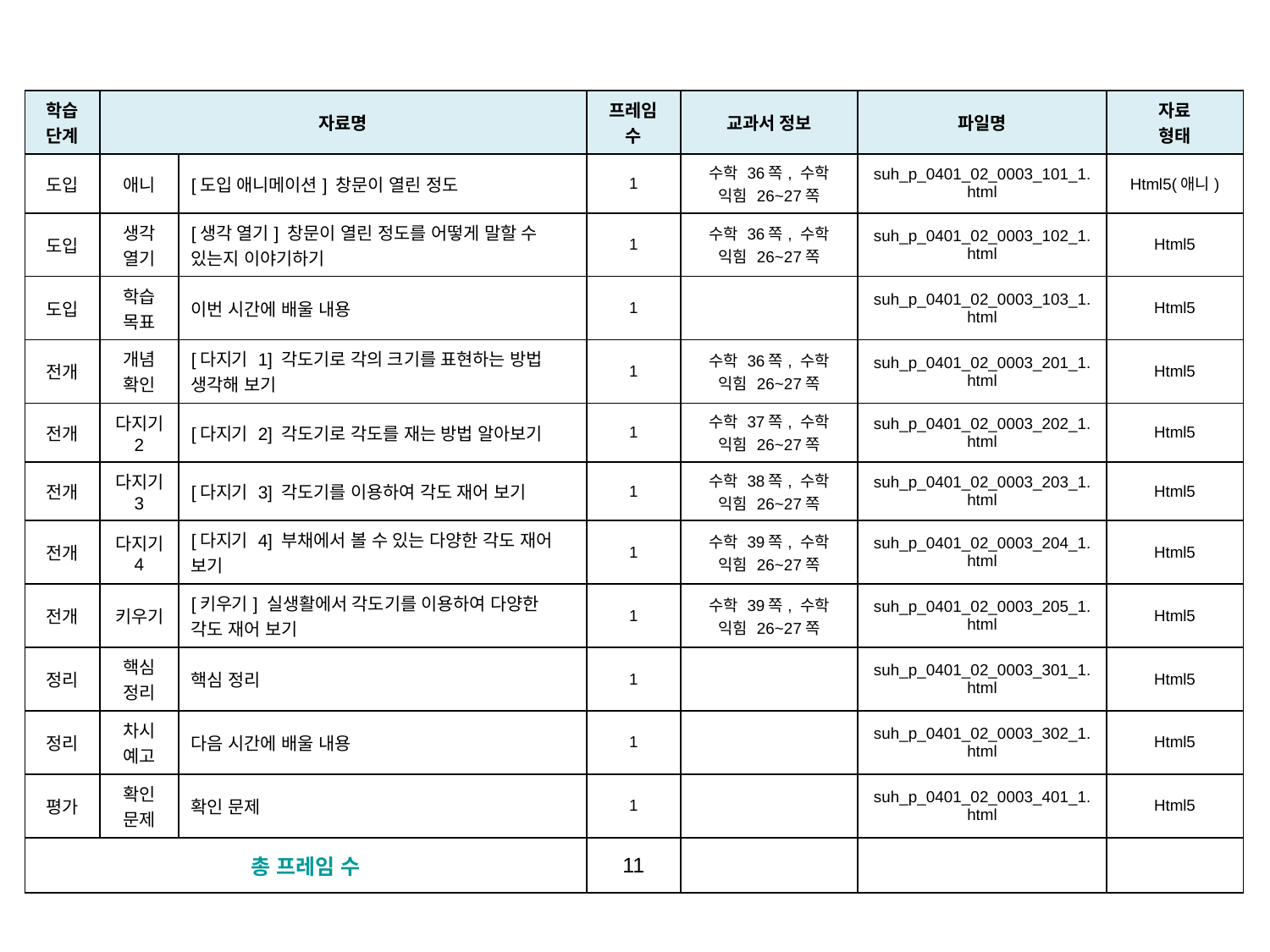

| 학습 단계 | 자료명 |  | 프레임 수 | 교과서 정보 | 파일명 | 자료 형태 |
| --- | --- | --- | --- | --- | --- | --- |
| 도입 | 애니 | [도입 애니메이션] 창문이 열린 정도 | 1 | 수학 36쪽, 수학 익힘 26~27쪽 | suh\_p\_0401\_02\_0003\_101\_1.html | Html5(애니) |
| 도입 | 생각 열기 | [생각 열기] 창문이 열린 정도를 어떻게 말할 수 있는지 이야기하기 | 1 | 수학 36쪽, 수학 익힘 26~27쪽 | suh\_p\_0401\_02\_0003\_102\_1.html | Html5 |
| 도입 | 학습 목표 | 이번 시간에 배울 내용 | 1 |  | suh\_p\_0401\_02\_0003\_103\_1.html | Html5 |
| 전개 | 개념 확인 | [다지기 1] 각도기로 각의 크기를 표현하는 방법 생각해 보기 | 1 | 수학 36쪽, 수학 익힘 26~27쪽 | suh\_p\_0401\_02\_0003\_201\_1.html | Html5 |
| 전개 | 다지기 2 | [다지기 2] 각도기로 각도를 재는 방법 알아보기 | 1 | 수학 37쪽, 수학 익힘 26~27쪽 | suh\_p\_0401\_02\_0003\_202\_1.html | Html5 |
| 전개 | 다지기 3 | [다지기 3] 각도기를 이용하여 각도 재어 보기 | 1 | 수학 38쪽, 수학 익힘 26~27쪽 | suh\_p\_0401\_02\_0003\_203\_1.html | Html5 |
| 전개 | 다지기 4 | [다지기 4] 부채에서 볼 수 있는 다양한 각도 재어 보기 | 1 | 수학 39쪽, 수학 익힘 26~27쪽 | suh\_p\_0401\_02\_0003\_204\_1.html | Html5 |
| 전개 | 키우기 | [키우기] 실생활에서 각도기를 이용하여 다양한 각도 재어 보기 | 1 | 수학 39쪽, 수학 익힘 26~27쪽 | suh\_p\_0401\_02\_0003\_205\_1.html | Html5 |
| 정리 | 핵심 정리 | 핵심 정리 | 1 |  | suh\_p\_0401\_02\_0003\_301\_1.html | Html5 |
| 정리 | 차시 예고 | 다음 시간에 배울 내용 | 1 |  | suh\_p\_0401\_02\_0003\_302\_1.html | Html5 |
| 평가 | 확인 문제 | 확인 문제 | 1 |  | suh\_p\_0401\_02\_0003\_401\_1.html | Html5 |
| 총 프레임 수 |  |  | 11 |  |  |  |